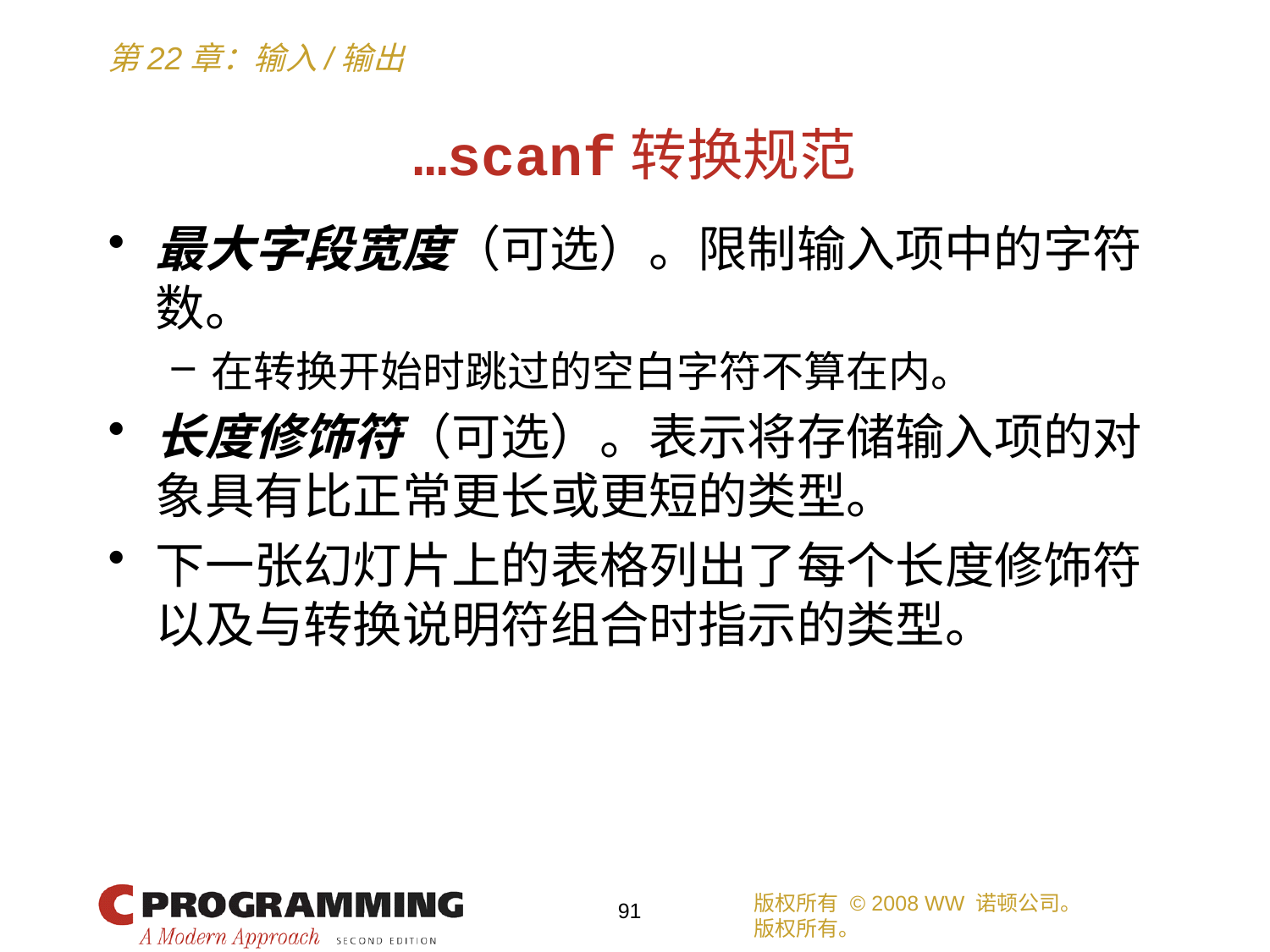

# …scanf转换规范
最大字段宽度（可选）。限制输入项中的字符数。
在转换开始时跳过的空白字符不算在内。
长度修饰符（可选）。表示将存储输入项的对象具有比正常更长或更短的类型。
下一张幻灯片上的表格列出了每个长度修饰符以及与转换说明符组合时指示的类型。
版权所有 © 2008 WW 诺顿公司。
版权所有。
91